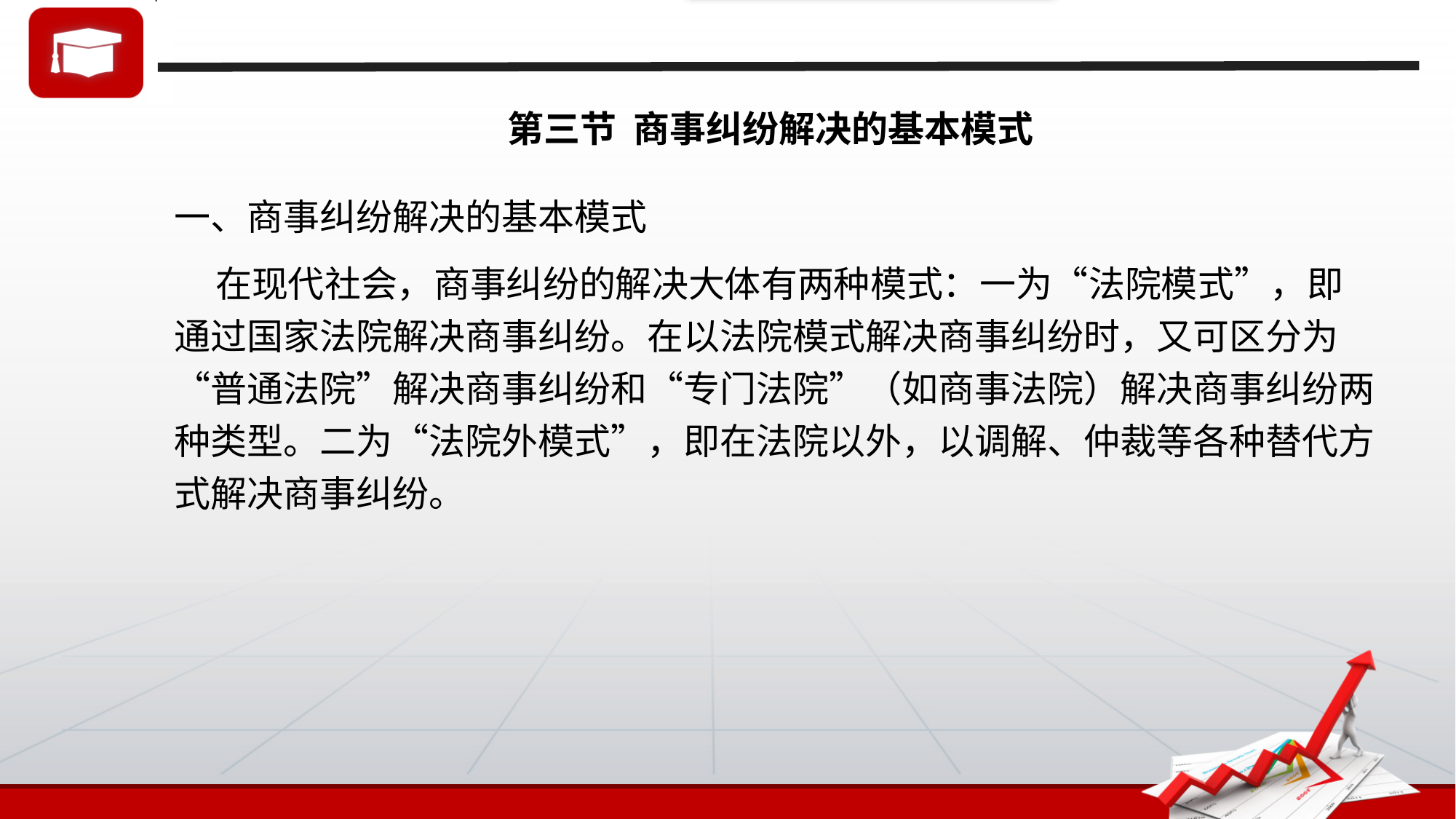

# 第三节  商事纠纷解决的基本模式

一、商事纠纷解决的基本模式
    在现代社会，商事纠纷的解决大体有两种模式：一为“法院模式”，即通过国家法院解决商事纠纷。在以法院模式解决商事纠纷时，又可区分为“普通法院”解决商事纠纷和“专门法院”（如商事法院）解决商事纠纷两种类型。二为“法院外模式”，即在法院以外，以调解、仲裁等各种替代方式解决商事纠纷。